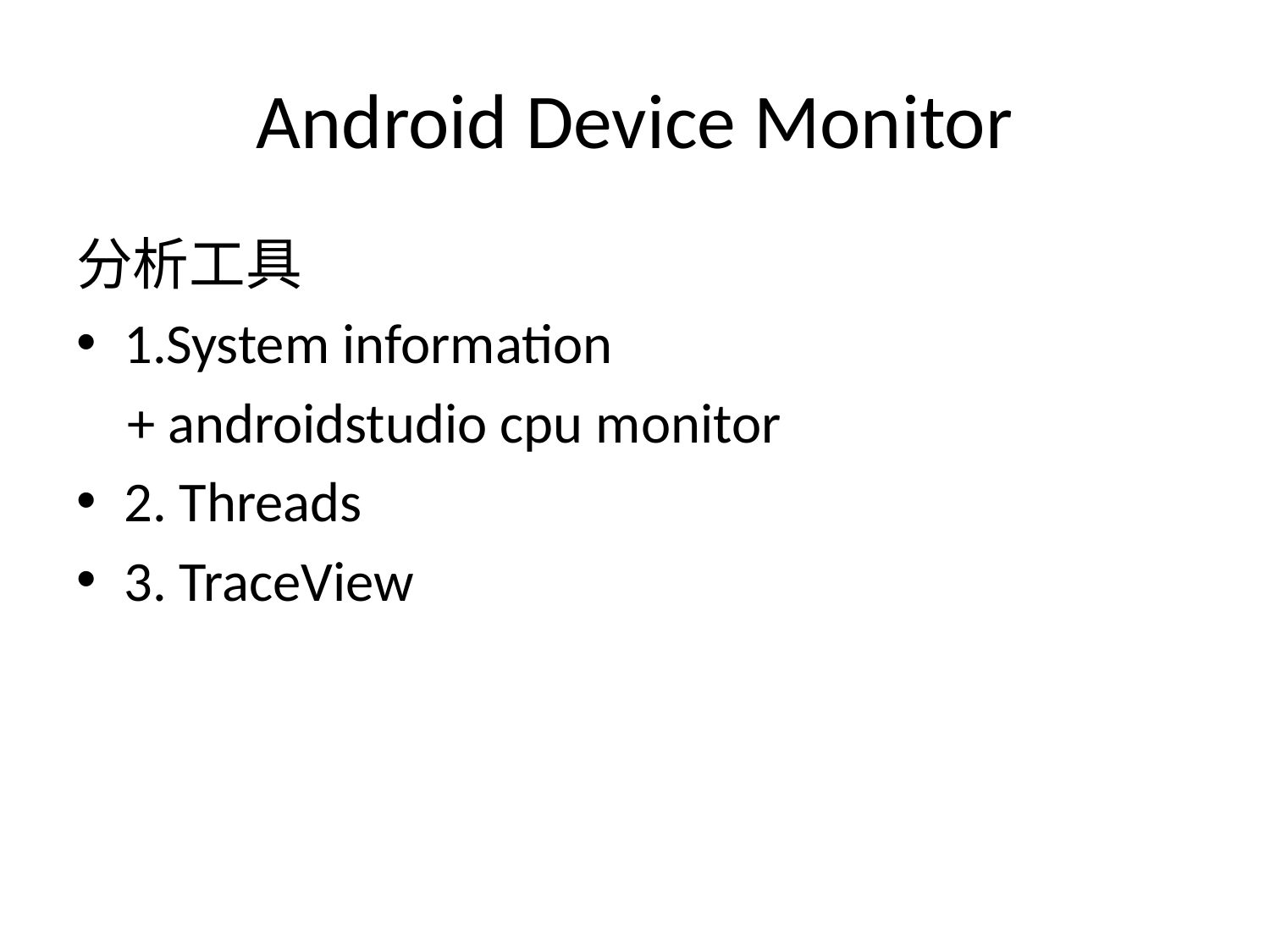

# Android Device Monitor
分析工具
1.System information
    + androidstudio cpu monitor
2. Threads
3. TraceView